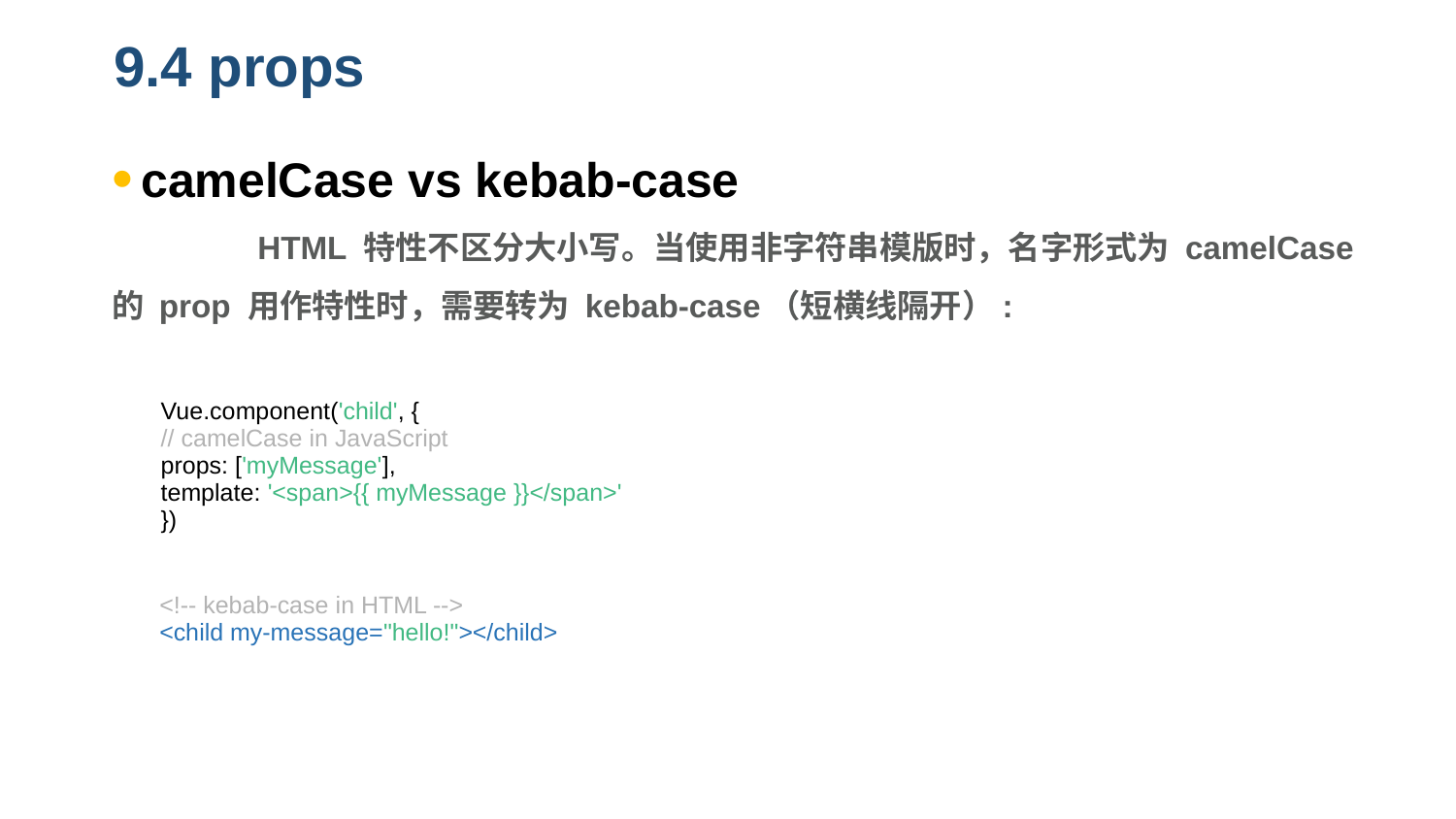

# 9.4 props
camelCase vs kebab-case
	HTML 特性不区分大小写。当使用非字符串模版时，名字形式为 camelCase 的 prop 用作特性时，需要转为 kebab-case（短横线隔开）:

| Vue.component('child', { // camelCase in JavaScript props: ['myMessage'], template: '<span>{{ myMessage }}</span>' }) |
| --- |
| <!-- kebab-case in HTML --> <child my-message="hello!"></child> |
| --- |
82